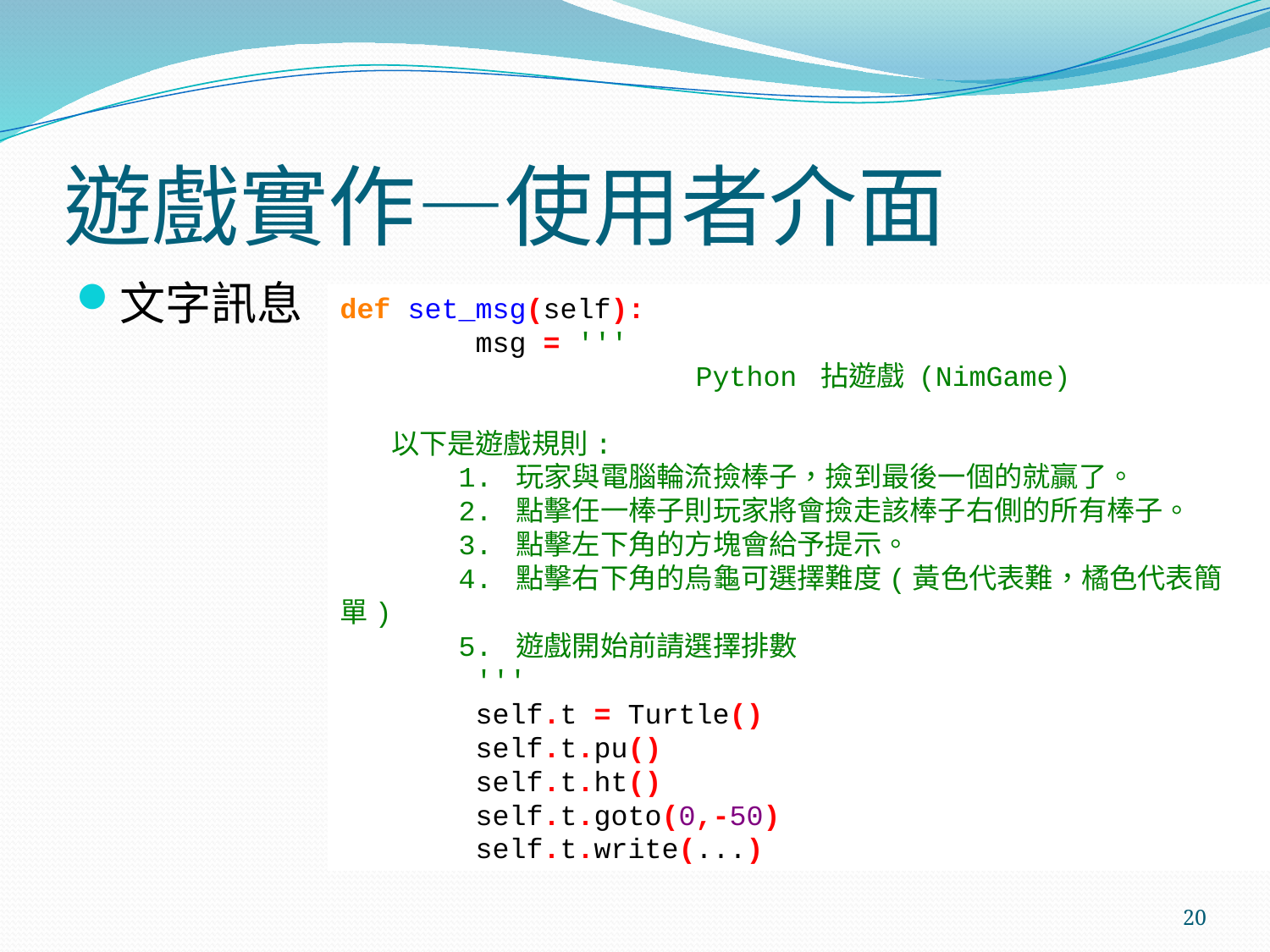

# 遊戲實作—使用者介面
文字訊息
def set_msg(self):
        msg = '''
                     Python 拈遊戲 (NimGame)

       以下是遊戲規則:
       1. 玩家與電腦輪流撿棒子，撿到最後一個的就贏了。
       2. 點擊任一棒子則玩家將會撿走該棒子右側的所有棒子。
       3. 點擊左下角的方塊會給予提示。
       4. 點擊右下角的烏龜可選擇難度(黃色代表難，橘色代表簡單)
       5. 遊戲開始前請選擇排數
        '''
        self.t = Turtle()
        self.t.pu()
        self.t.ht()
        self.t.goto(0,-50)
        self.t.write(...)
20